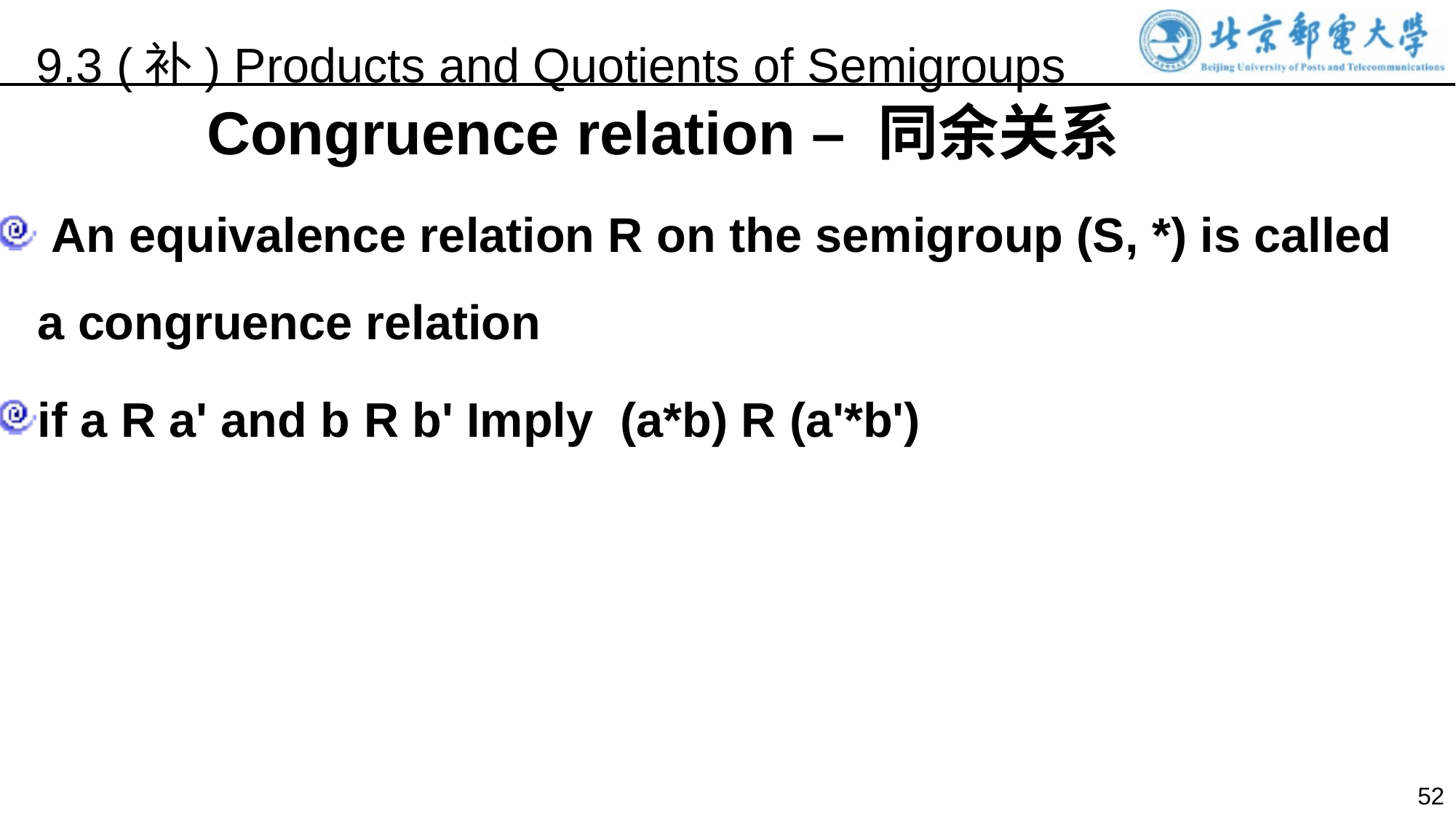

9.3 (补) Products and Quotients of Semigroups
Congruence relation – 同余关系
 An equivalence relation R on the semigroup (S, *) is called a congruence relation
if a R a' and b R b' Imply  (a*b) R (a'*b')